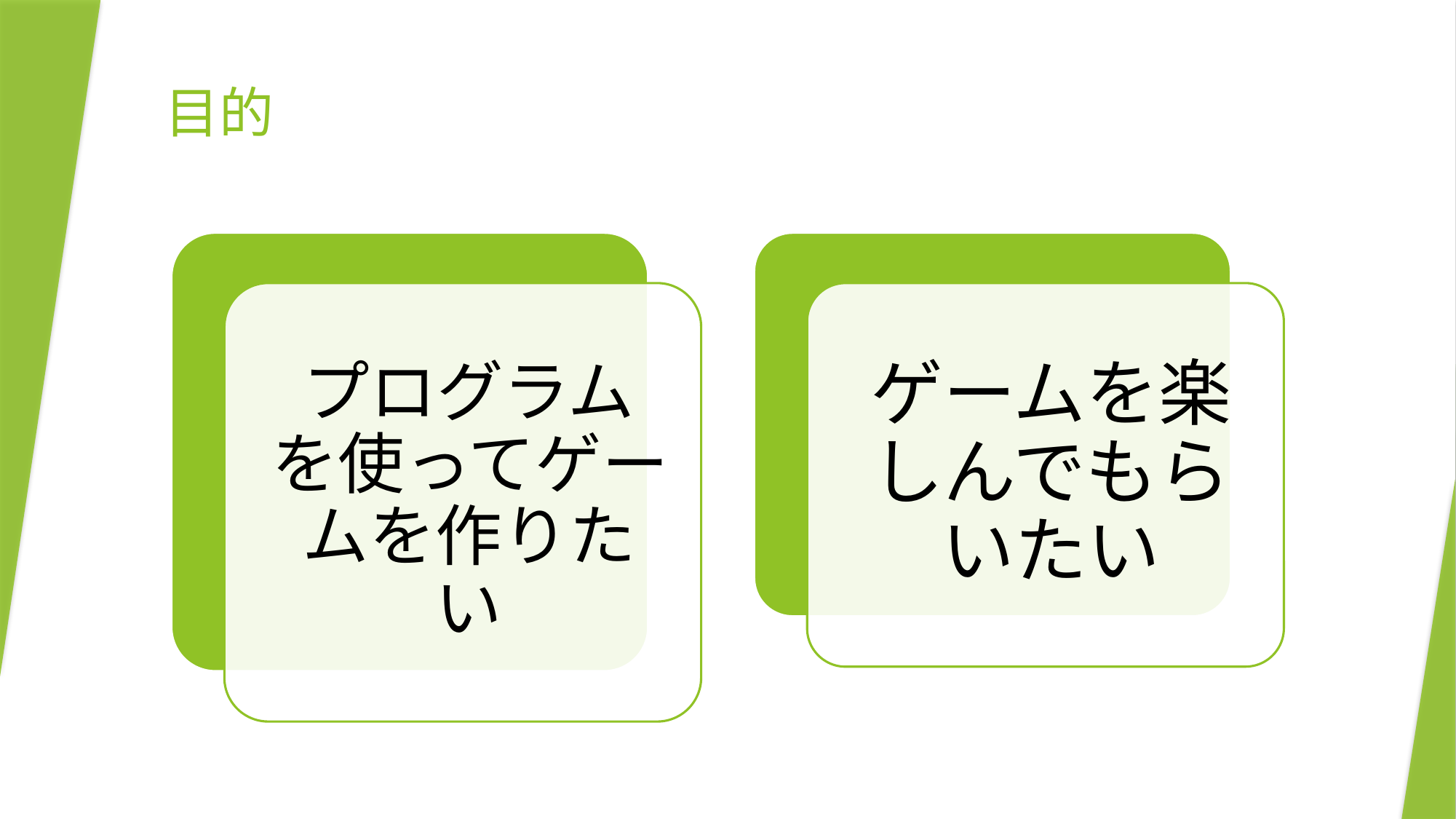

# 目的
プログラムを使ってゲームを作りたい
ゲームを楽しんでもらいたい